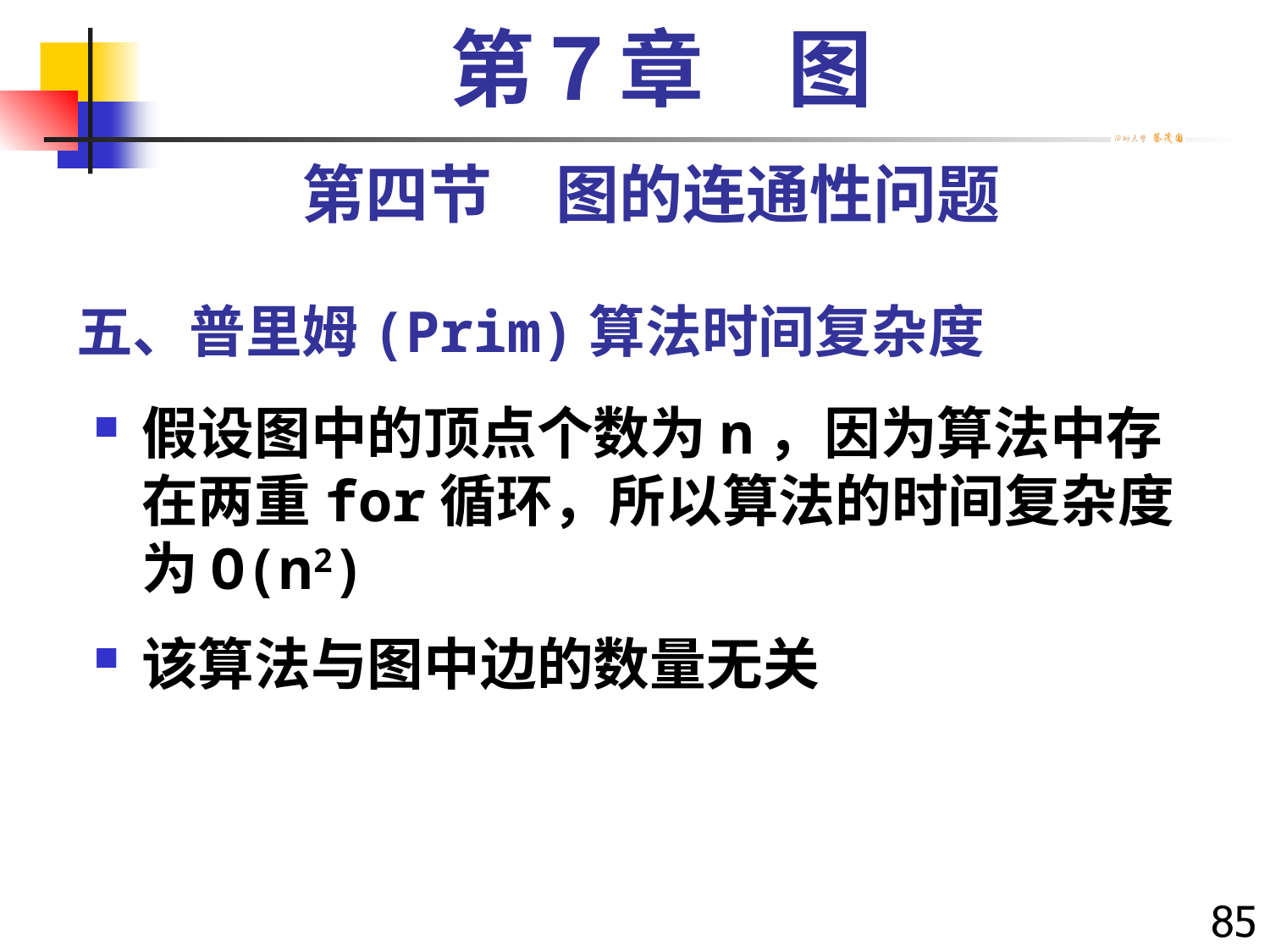

第７章　图
第四节　图的连通性问题
# 五、普里姆(Prim)算法时间复杂度
假设图中的顶点个数为n，因为算法中存在两重for循环，所以算法的时间复杂度为O(n2)
该算法与图中边的数量无关

85